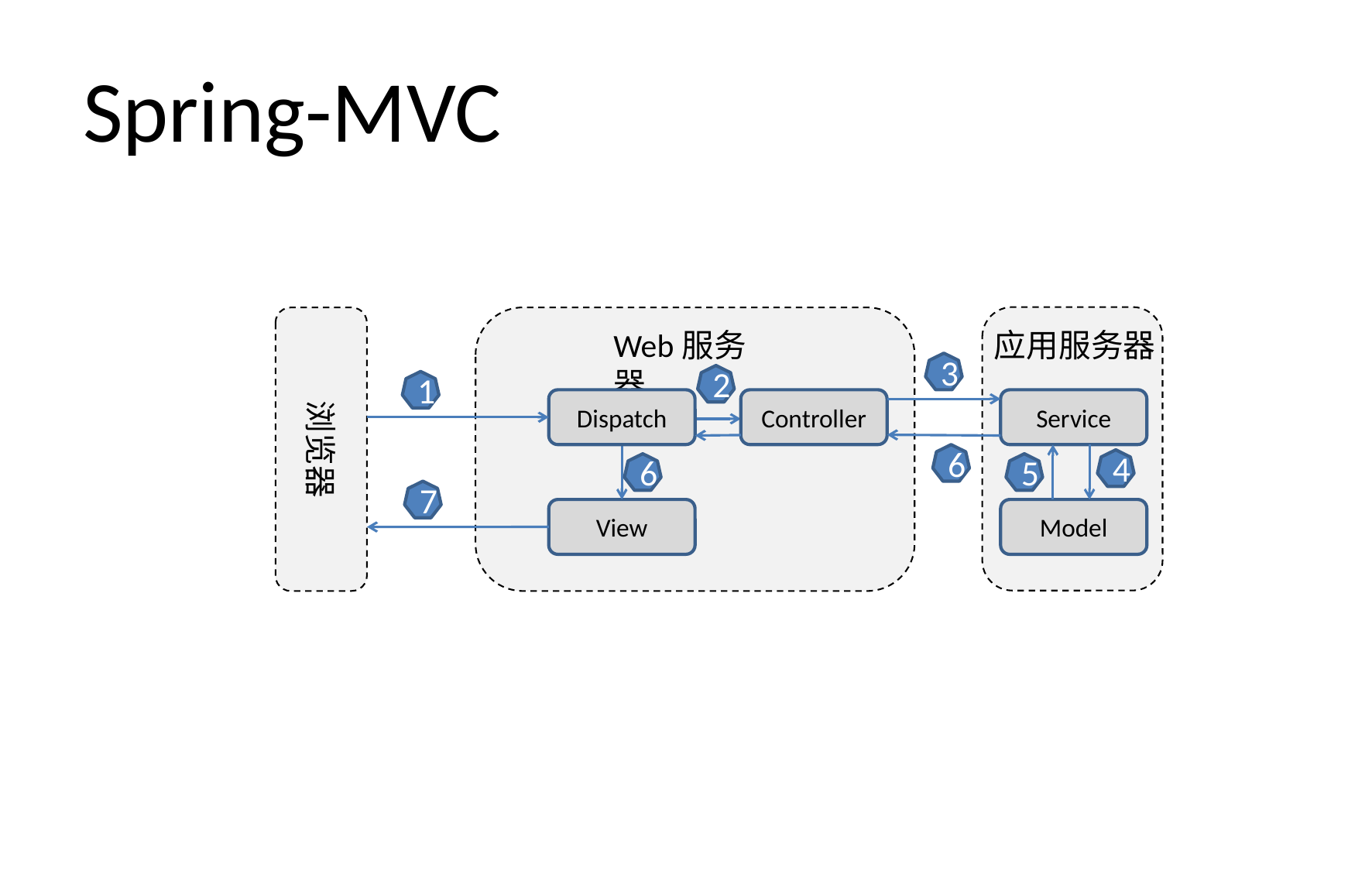

# Spring-MVC

浏览器

Web服务器
应用服务器
3
2
1
Dispatch
Controller
Service
6
4
6
5
7
View
Model